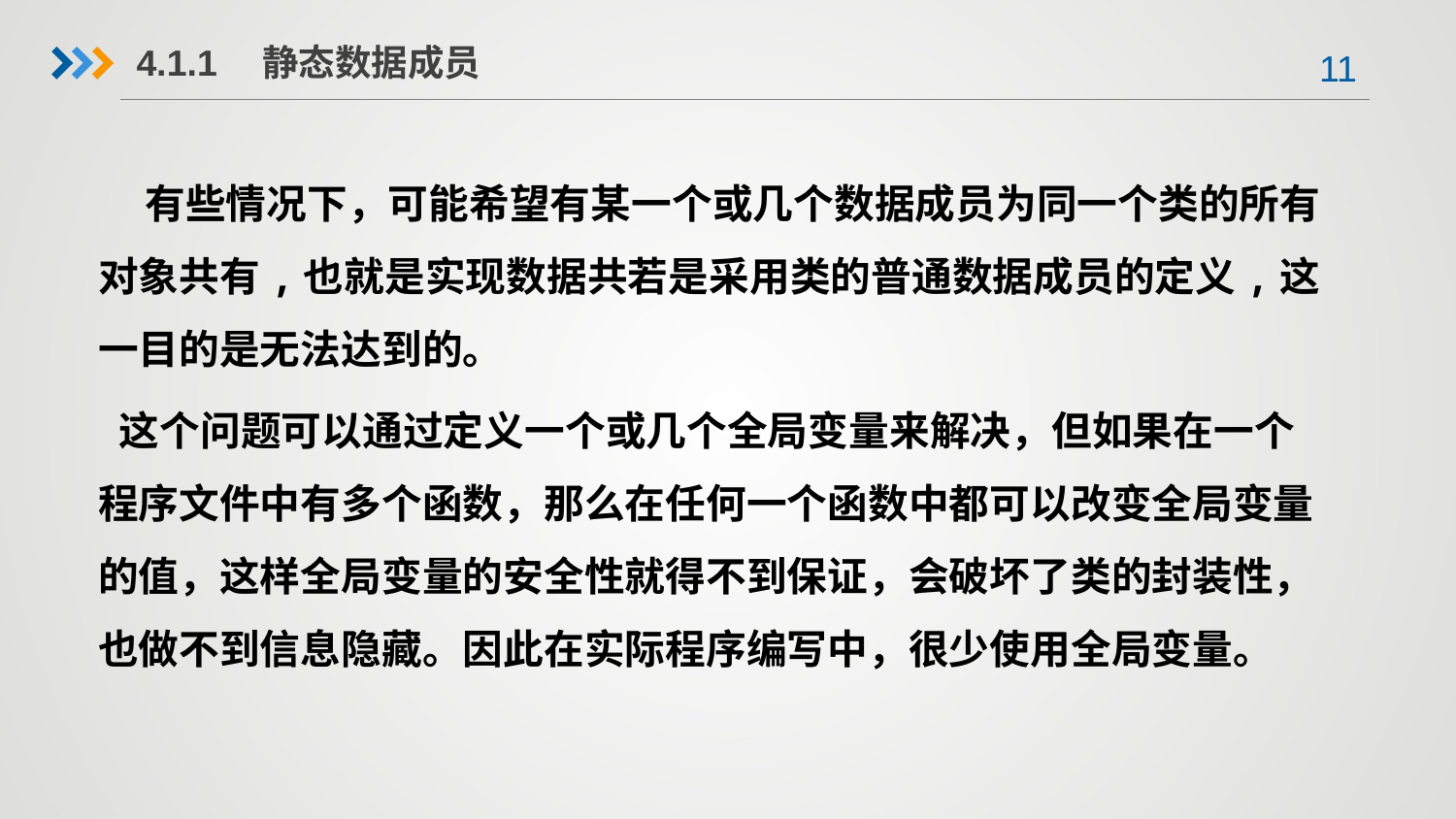

4.1.1　静态数据成员
         有些情况下，可能希望有某一个或几个数据成员为同一个类的所有对象共有,也就是实现数据共若是采用类的普通数据成员的定义,这一目的是无法达到的。
      这个问题可以通过定义一个或几个全局变量来解决，但如果在一个程序文件中有多个函数，那么在任何一个函数中都可以改变全局变量的值，这样全局变量的安全性就得不到保证，会破坏了类的封装性，也做不到信息隐藏。因此在实际程序编写中，很少使用全局变量。